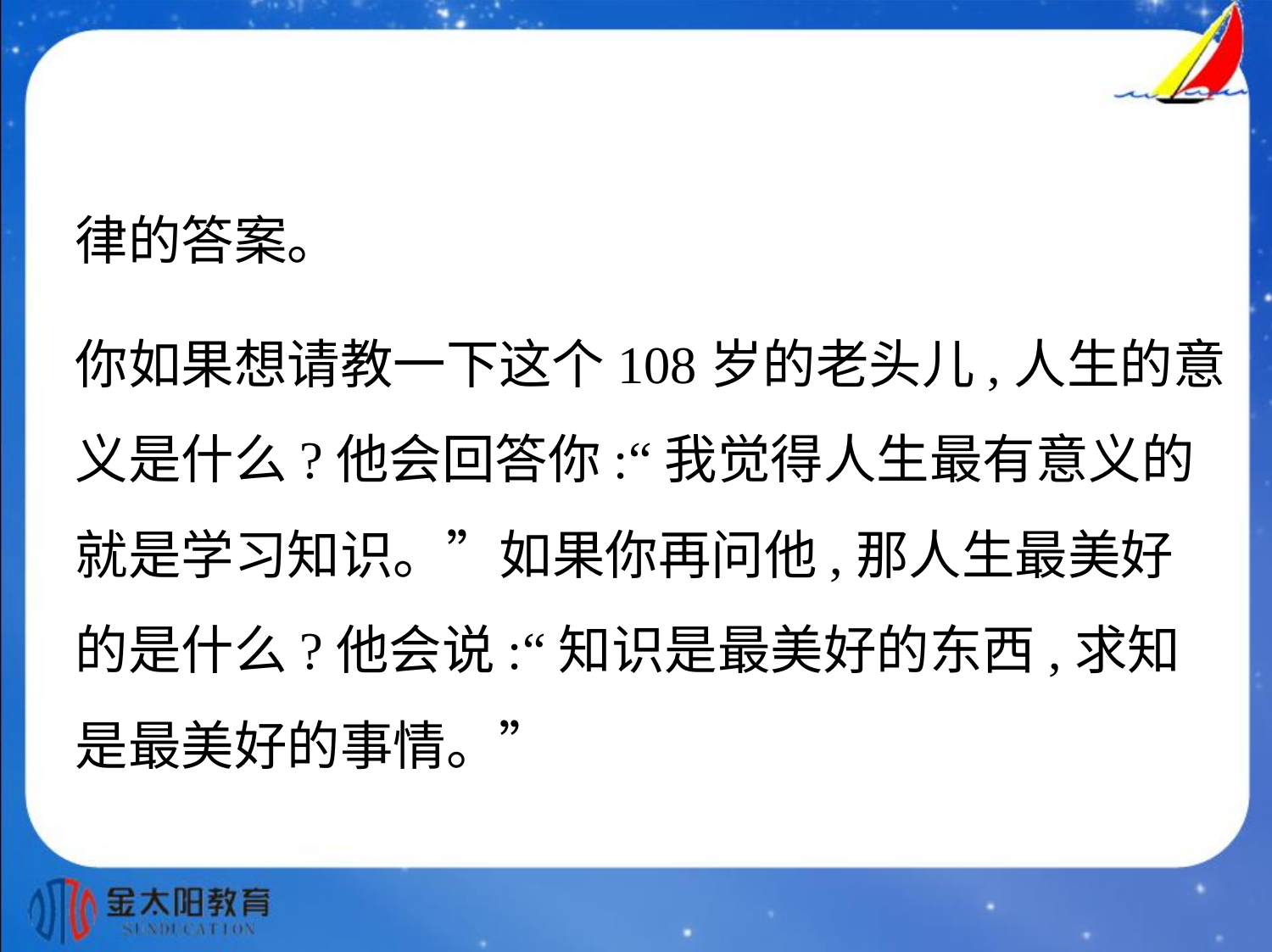

律的答案。
你如果想请教一下这个108岁的老头儿,人生的意
义是什么?他会回答你:“我觉得人生最有意义的
就是学习知识。”如果你再问他,那人生最美好
的是什么?他会说:“知识是最美好的东西,求知
是最美好的事情。”